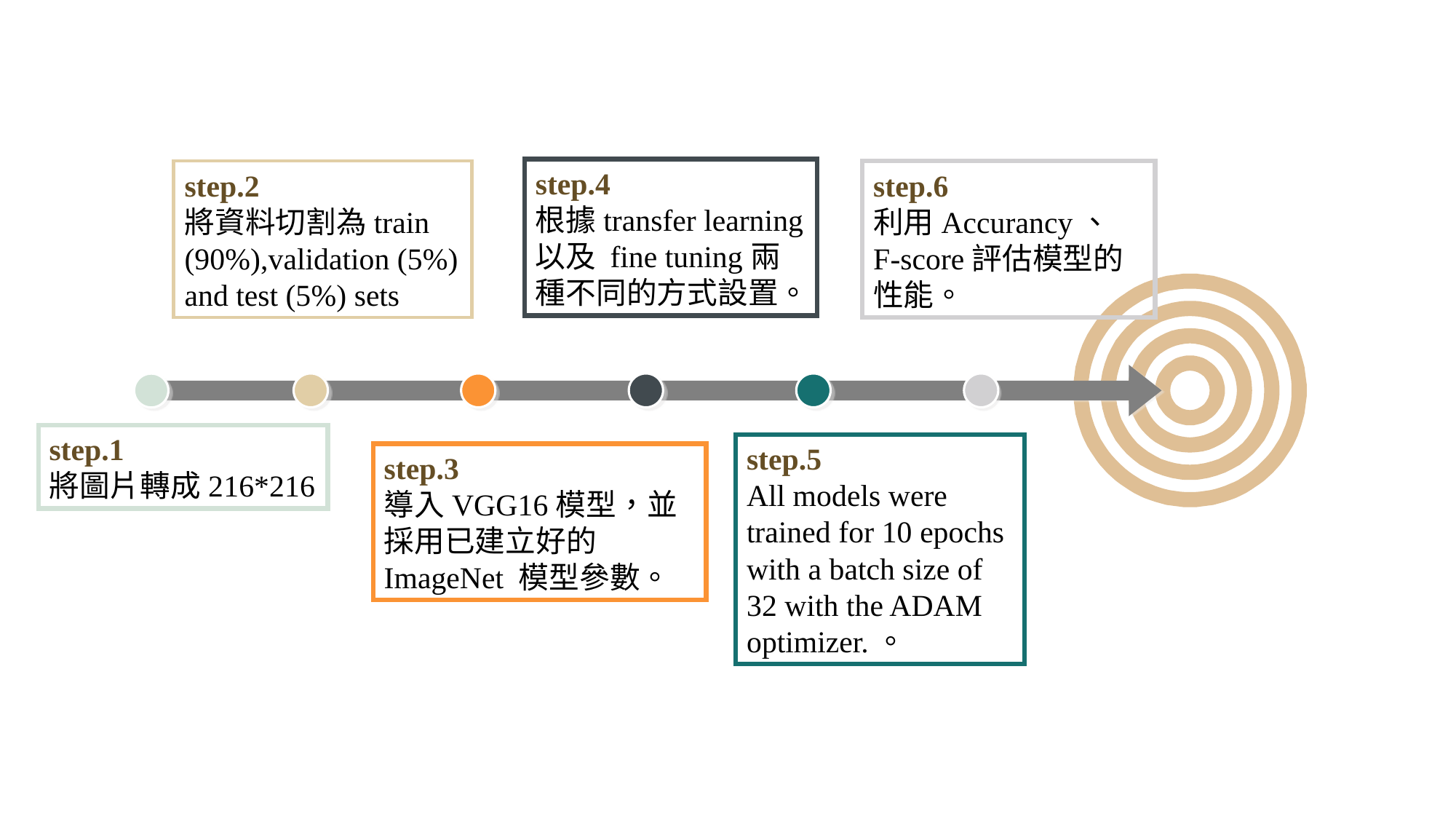

step.4
根據transfer learning 以及 fine tuning兩種不同的方式設置。
step.2
將資料切割為train (90%),validation (5%) and test (5%) sets
step.6
利用Accurancy、
F-score評估模型的性能。

step.1
將圖片轉成216*216
step.5
All models were trained for 10 epochs with a batch size of 32 with the ADAM optimizer.。
step.3
導入VGG16模型，並採用已建立好的ImageNet 模型參數。